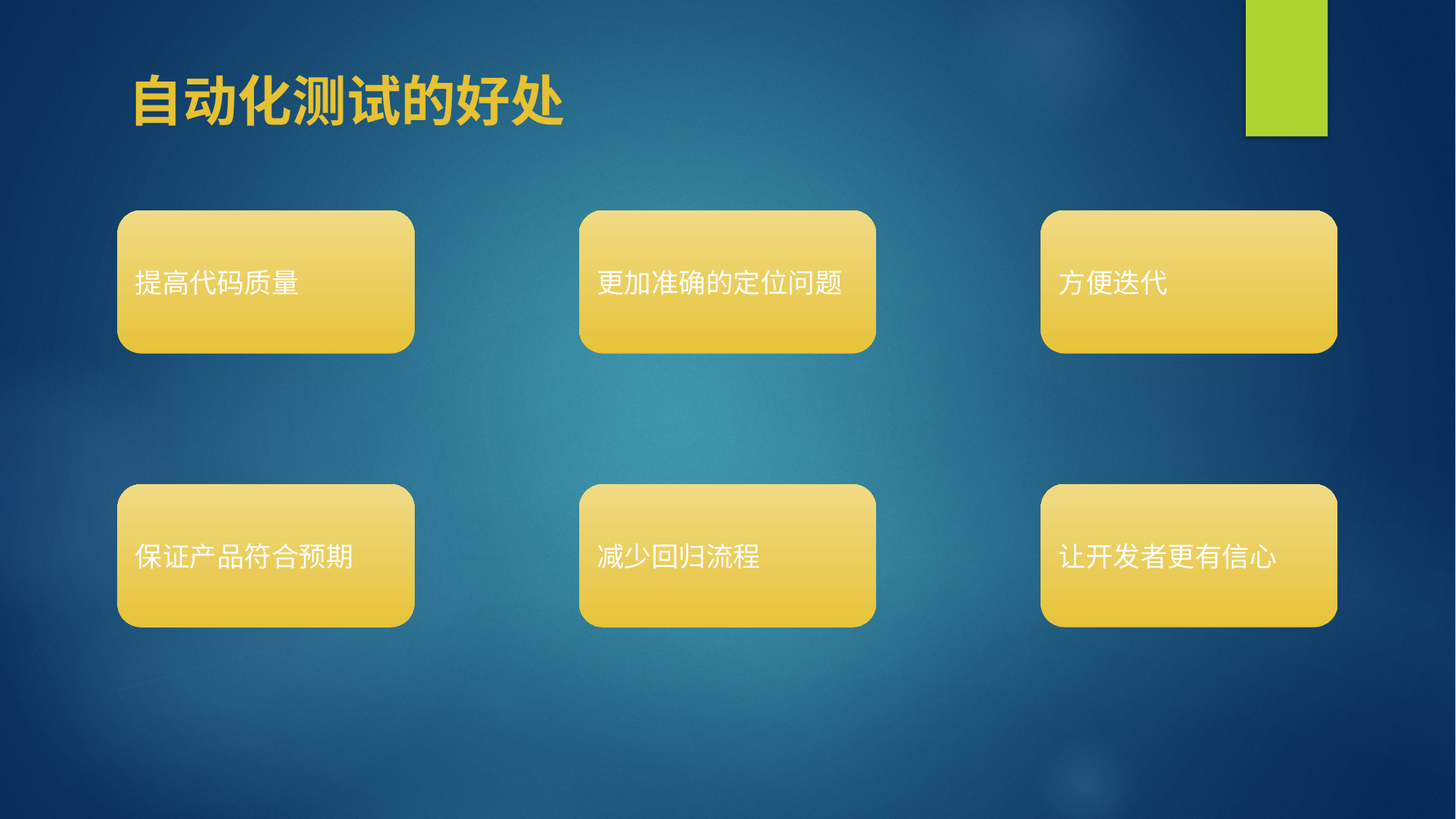

# 自动化测试的好处
提高代码质量
更加准确的定位问题
方便迭代
让开发者更有信心
保证产品符合预期
减少回归流程